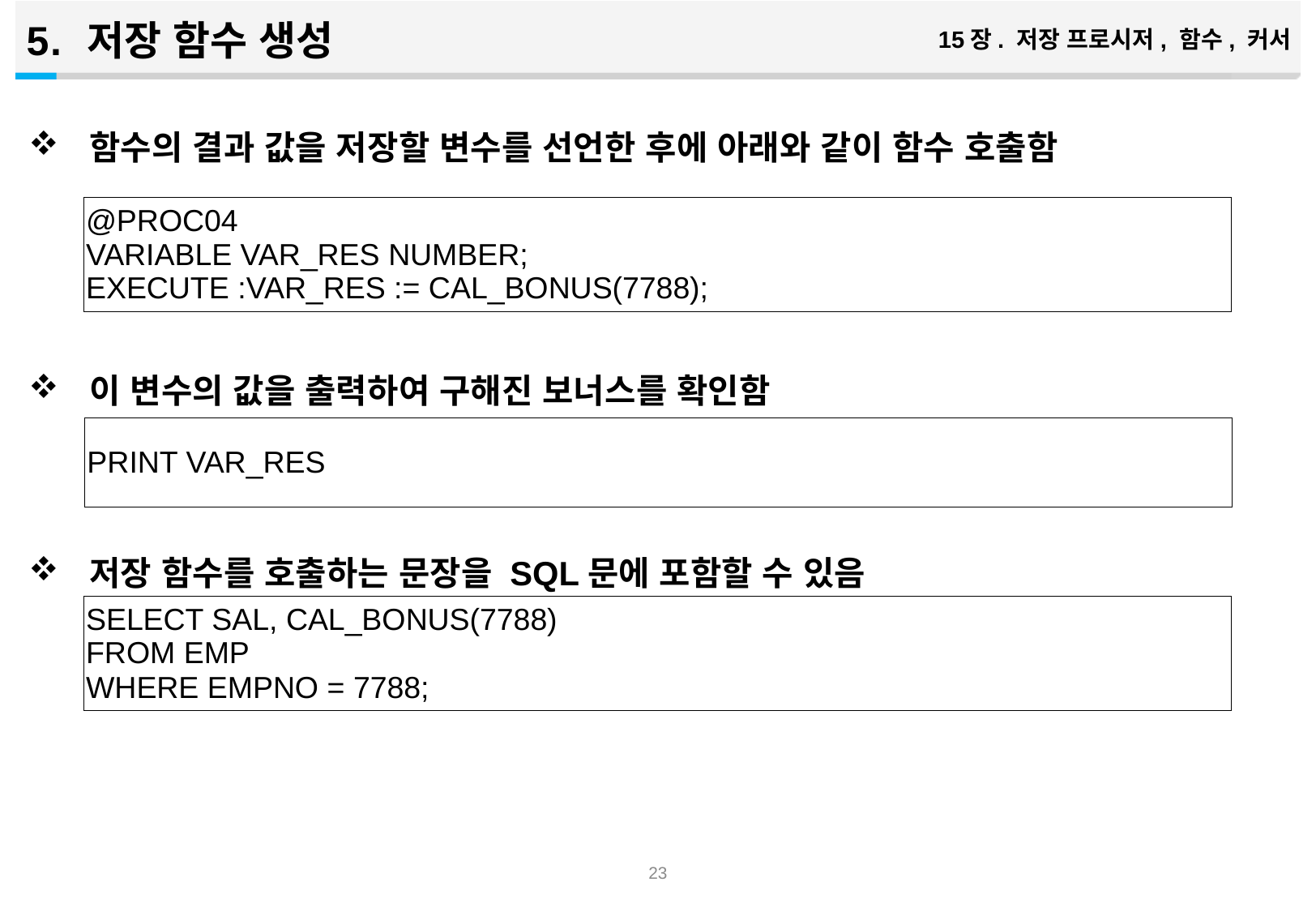

저장 함수 생성
15장. 저장 프로시저, 함수, 커서
함수의 결과 값을 저장할 변수를 선언한 후에 아래와 같이 함수 호출함

이 변수의 값을 출력하여 구해진 보너스를 확인함

저장 함수를 호출하는 문장을 SQL문에 포함할 수 있음
| @PROC04 VARIABLE VAR\_RES NUMBER; EXECUTE :VAR\_RES := CAL\_BONUS(7788); |
| --- |
| PRINT VAR\_RES |
| --- |
| SELECT SAL, CAL\_BONUS(7788) FROM EMP WHERE EMPNO = 7788; |
| --- |
23